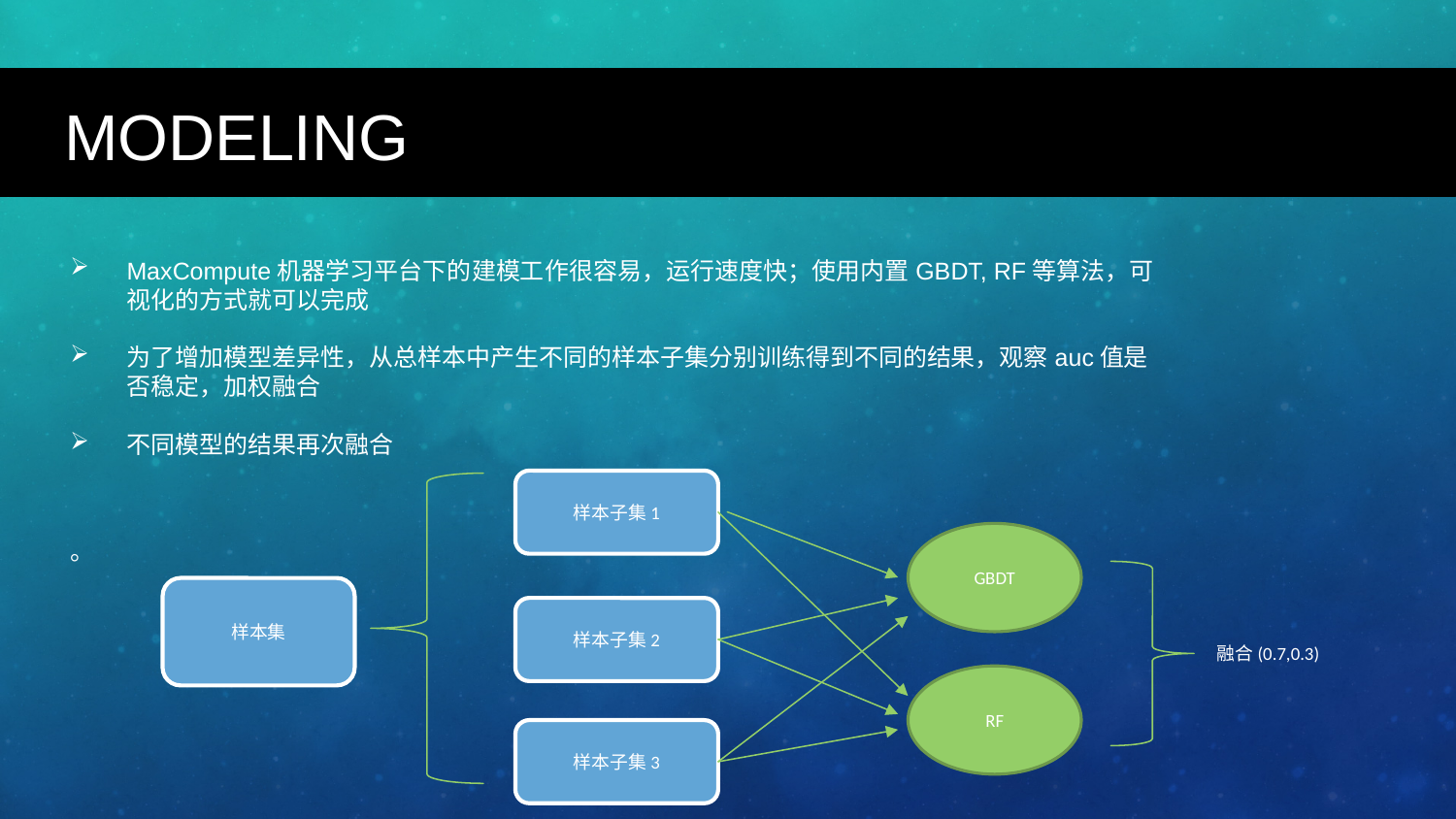

# Modeling

MaxCompute机器学习平台下的建模工作很容易，运行速度快；使用内置GBDT, RF等算法，可视化的方式就可以完成

为了增加模型差异性，从总样本中产生不同的样本子集分别训练得到不同的结果，观察auc值是否稳定，加权融合

不同模型的结果再次融合

。

样本子集1

GBDT

样本集
样本子集2
融合(0.7,0.3)
RF
样本子集3